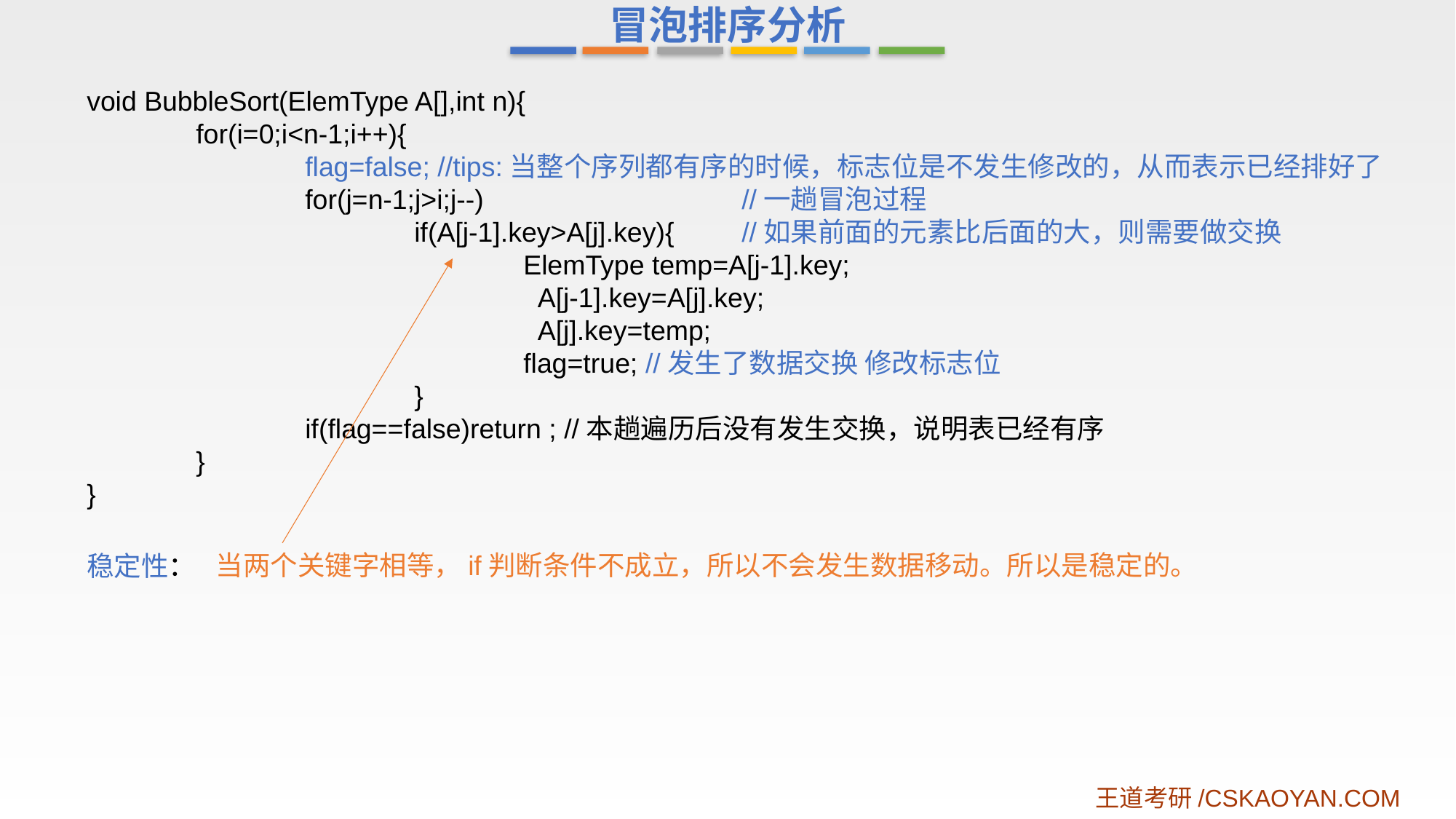

冒泡排序分析

void BubbleSort(ElemType A[],int n){
	for(i=0;i<n-1;i++){
		flag=false; //tips:当整个序列都有序的时候，标志位是不发生修改的，从而表示已经排好了
		for(j=n-1;j>i;j--)			//一趟冒泡过程
			if(A[j-1].key>A[j].key){	//如果前面的元素比后面的大，则需要做交换
				ElemType temp=A[j-1].key;
                                                           A[j-1].key=A[j].key;
                                                           A[j].key=temp;
				flag=true; //发生了数据交换 修改标志位
			}
		if(flag==false)return ; //本趟遍历后没有发生交换，说明表已经有序
	}
}
当两个关键字相等，if判断条件不成立，所以不会发生数据移动。所以是稳定的。
稳定性：
王道考研/CSKAOYAN.COM